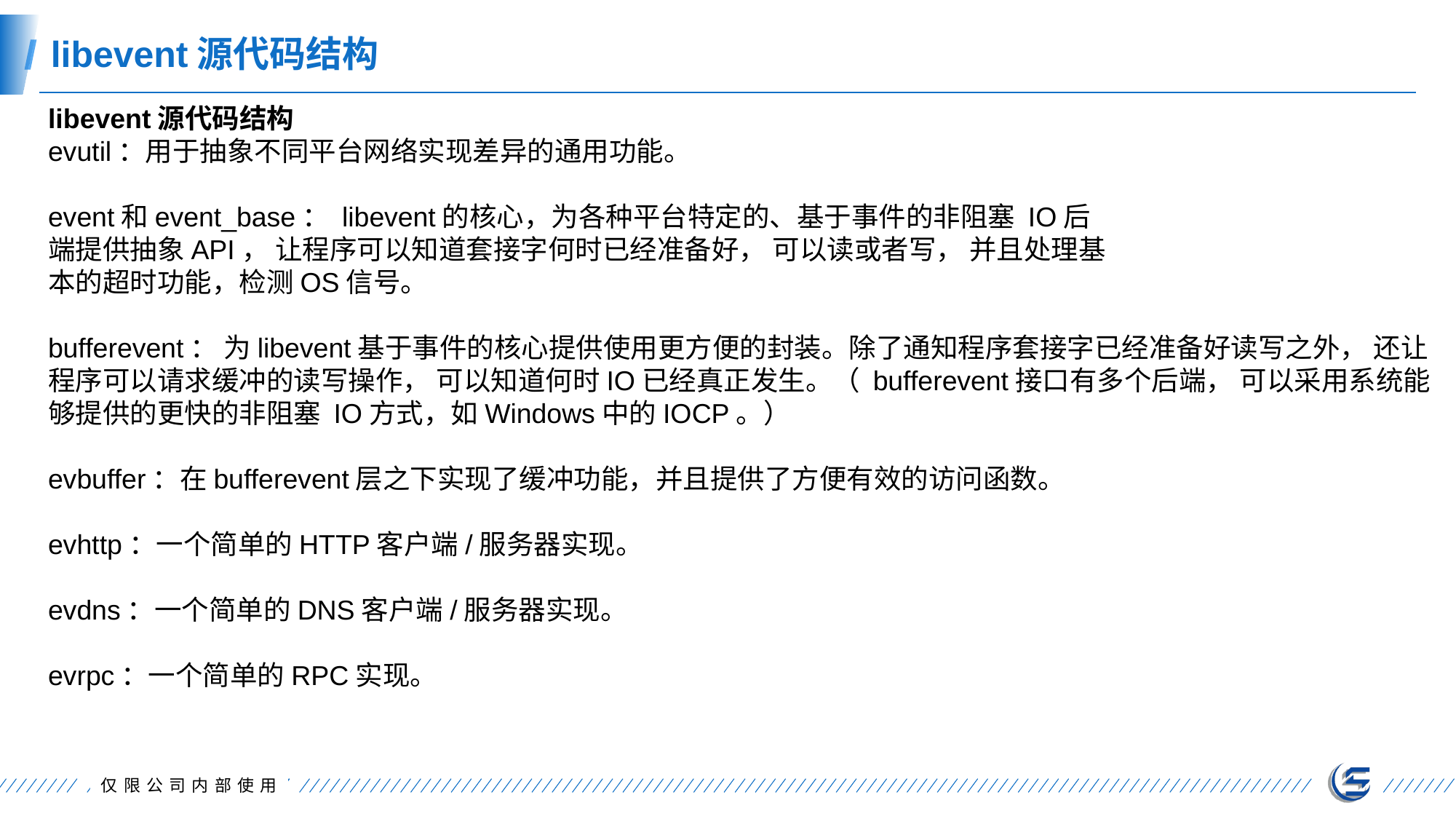

libevent源代码结构
libevent源代码结构
evutil：用于抽象不同平台网络实现差异的通用功能。

event和event_base： libevent的核心，为各种平台特定的、基于事件的非阻塞 IO后
端提供抽象API， 让程序可以知道套接字何时已经准备好， 可以读或者写， 并且处理基
本的超时功能，检测OS信号。

bufferevent： 为libevent基于事件的核心提供使用更方便的封装。除了通知程序套接字已经准备好读写之外， 还让程序可以请求缓冲的读写操作， 可以知道何时IO已经真正发生。（ bufferevent接口有多个后端， 可以采用系统能够提供的更快的非阻塞 IO方式，如Windows中的IOCP。）

evbuffer：在bufferevent层之下实现了缓冲功能，并且提供了方便有效的访问函数。

evhttp：一个简单的HTTP客户端/服务器实现。

evdns：一个简单的DNS客户端/服务器实现。

evrpc：一个简单的RPC实现。